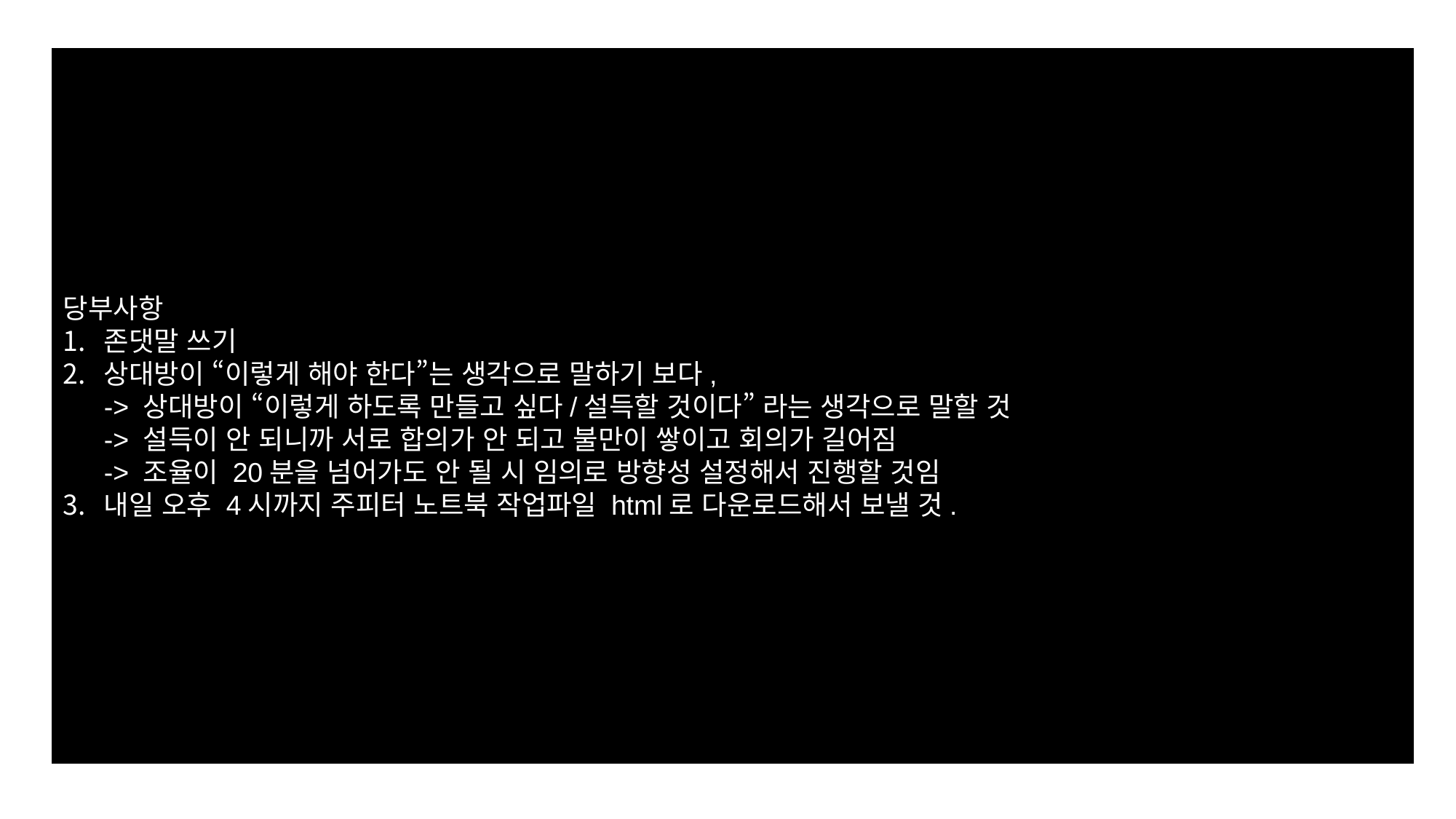

당부사항
존댓말 쓰기
상대방이 “이렇게 해야 한다”는 생각으로 말하기 보다,
-> 상대방이 “이렇게 하도록 만들고 싶다/설득할 것이다” 라는 생각으로 말할 것
-> 설득이 안 되니까 서로 합의가 안 되고 불만이 쌓이고 회의가 길어짐
-> 조율이 20분을 넘어가도 안 될 시 임의로 방향성 설정해서 진행할 것임
내일 오후 4시까지 주피터 노트북 작업파일 html로 다운로드해서 보낼 것.